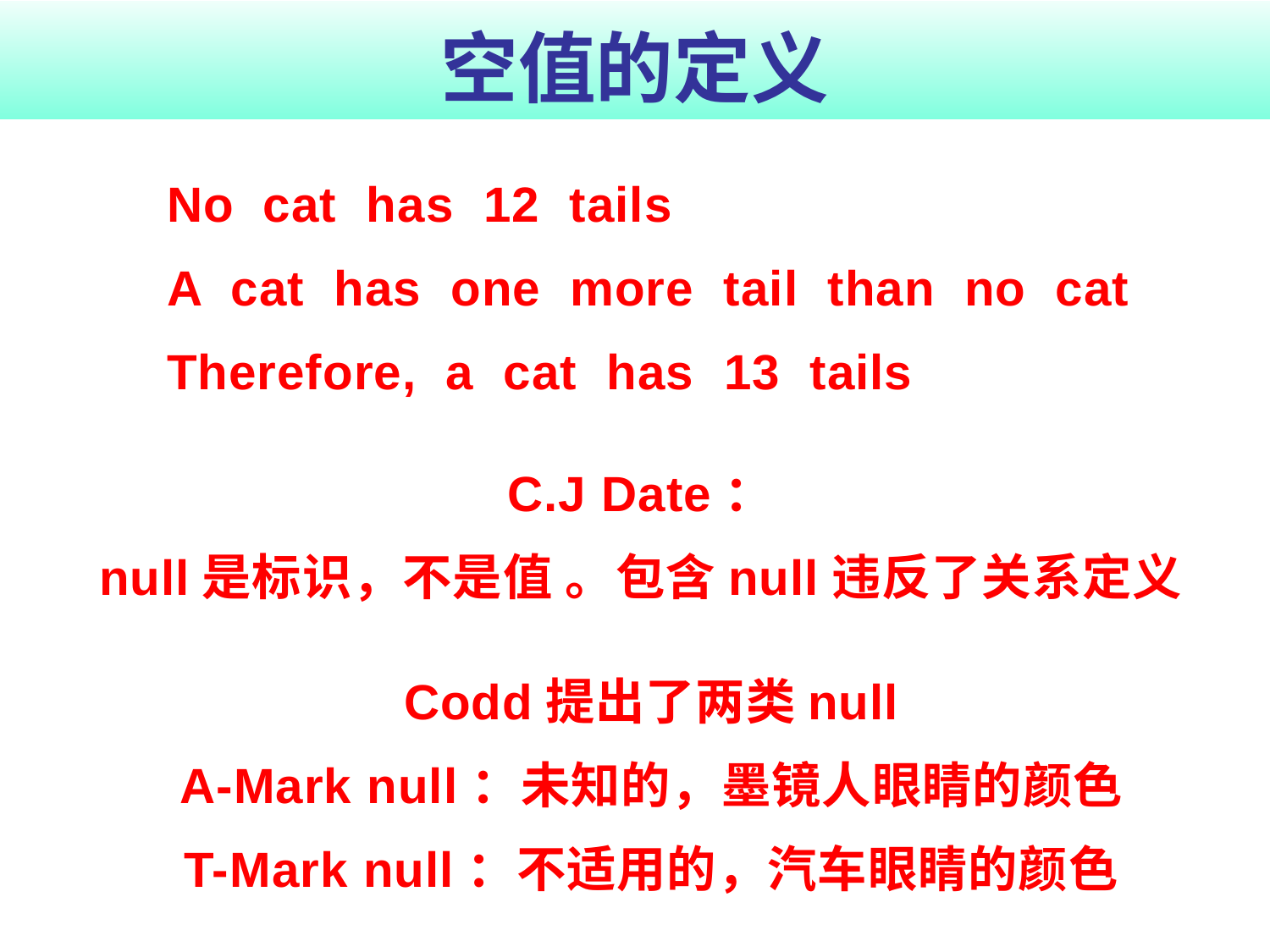

# 空值的定义
No  cat  has  12  tails
A  cat  has  one  more  tail  than  no  cat
Therefore,  a  cat  has  13  tails
C.J Date：
null是标识，不是值 。包含null违反了关系定义
Codd提出了两类null
A-Mark null：未知的，墨镜人眼睛的颜色
T-Mark null：不适用的，汽车眼睛的颜色